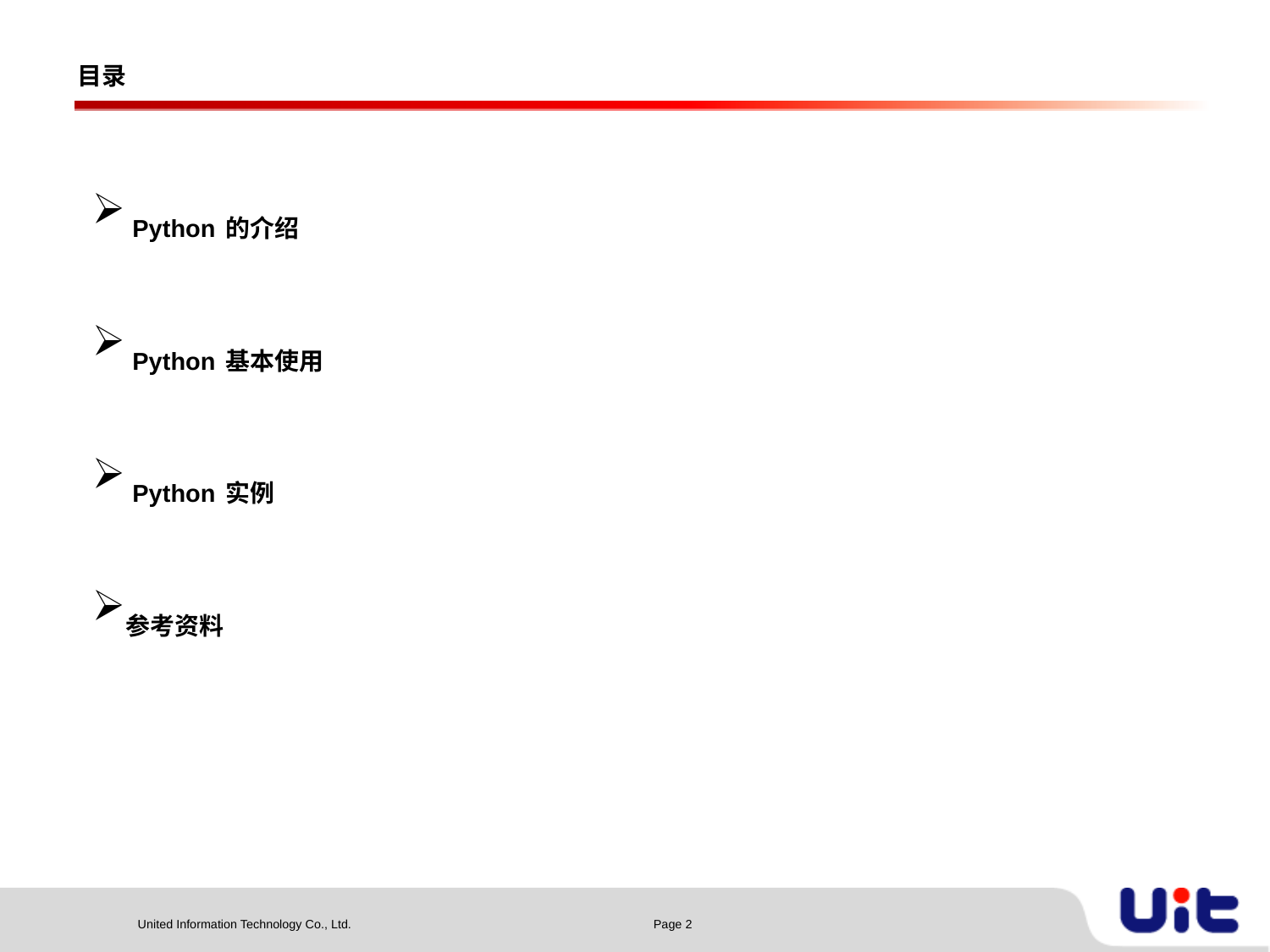

目录
 Python的介绍

 Python基本使用

 Python实例

参考资料

Page 2